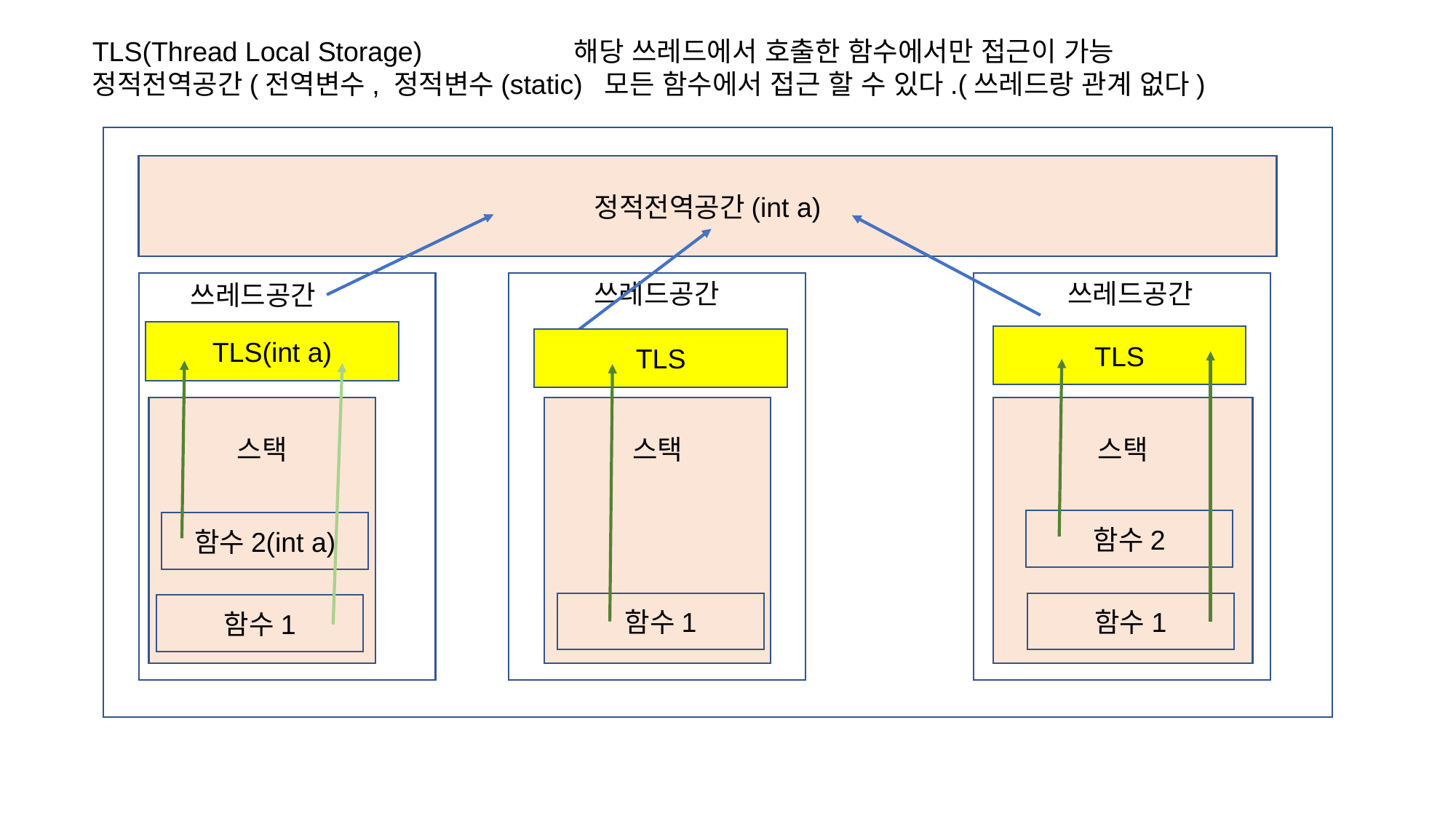

TLS(Thread Local Storage)                   해당 쓰레드에서 호출한 함수에서만 접근이 가능
정적전역공간(전역변수, 정적변수(static)  모든 함수에서 접근 할 수 있다.(쓰레드랑 관계 없다)

정적전역공간(int a)
쓰레드공간
쓰레드공간
쓰레드공간

TLS(int a)
TLS
TLS
스택

스택

스택

함수2
함수2(int a)
함수1
함수1
함수1